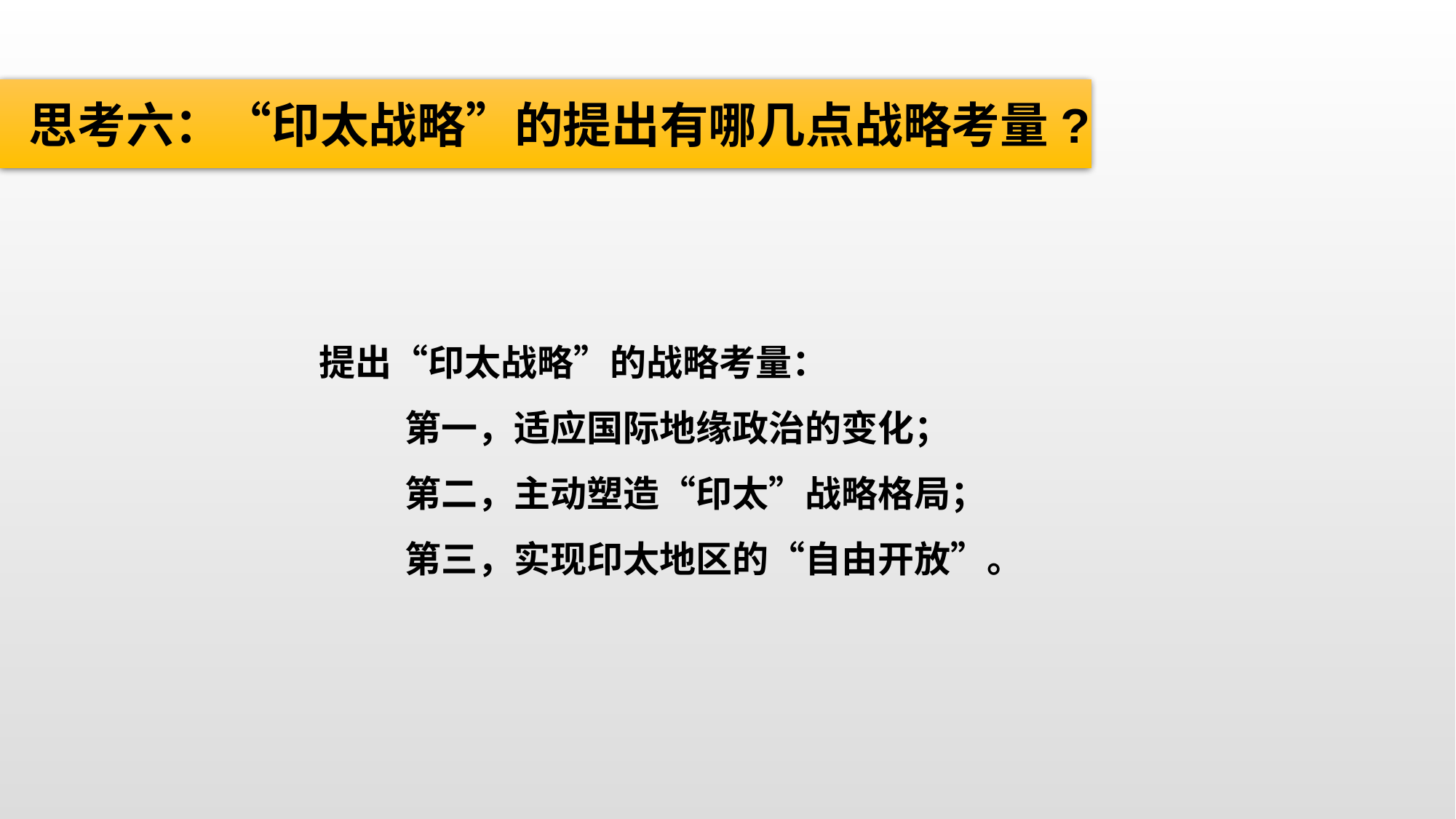

思考六：“印太战略”的提出有哪几点战略考量?
提出“印太战略”的战略考量：
第一，适应国际地缘政治的变化；
第二，主动塑造“印太”战略格局；
第三，实现印太地区的“自由开放”。